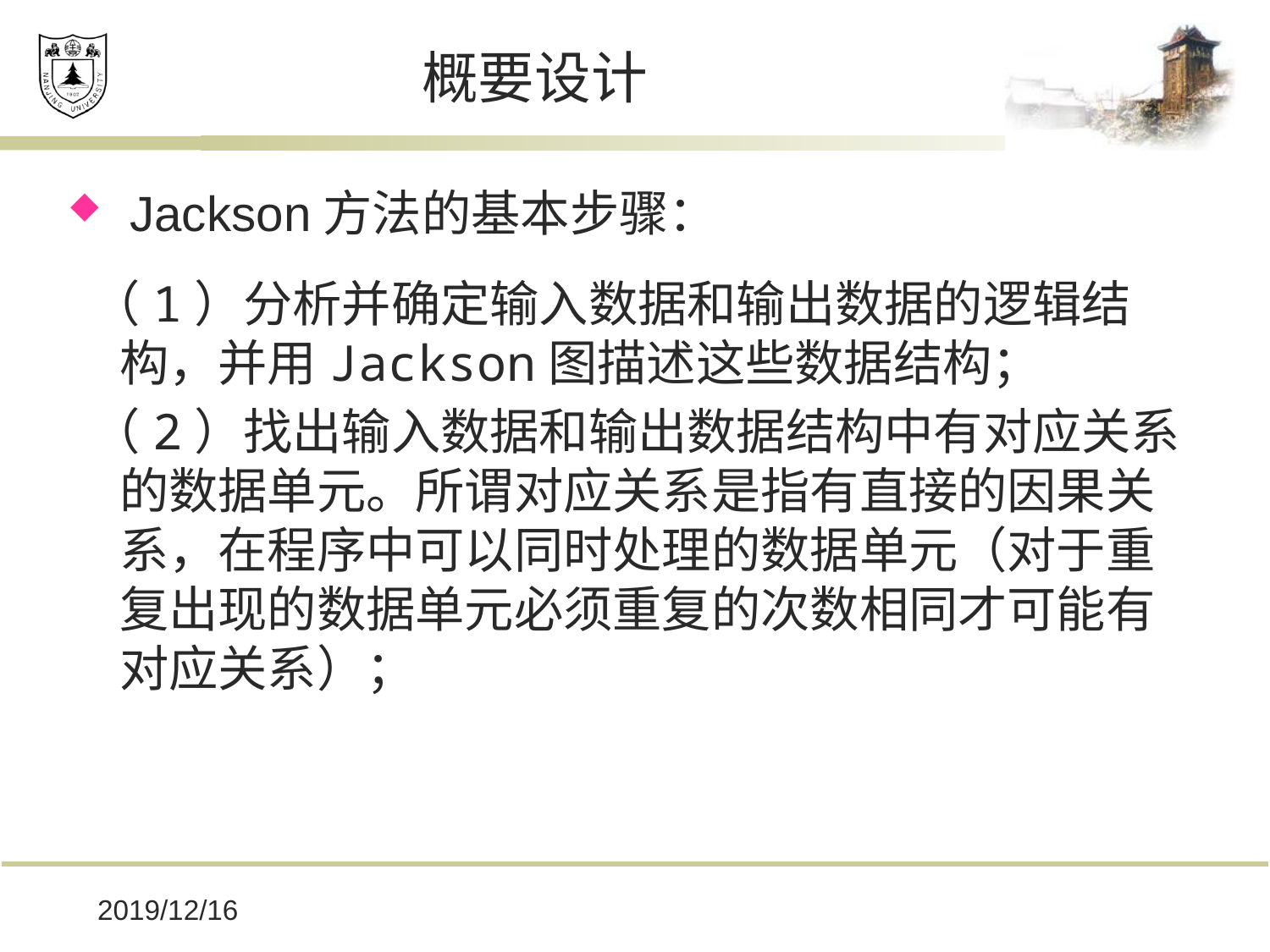

# 概要设计
Jackson方法的基本步骤：
  （1）分析并确定输入数据和输出数据的逻辑结构，并用Jackson图描述这些数据结构；
  （2）找出输入数据和输出数据结构中有对应关系的数据单元。所谓对应关系是指有直接的因果关系，在程序中可以同时处理的数据单元（对于重复出现的数据单元必须重复的次数相同才可能有对应关系）；

2019/12/16